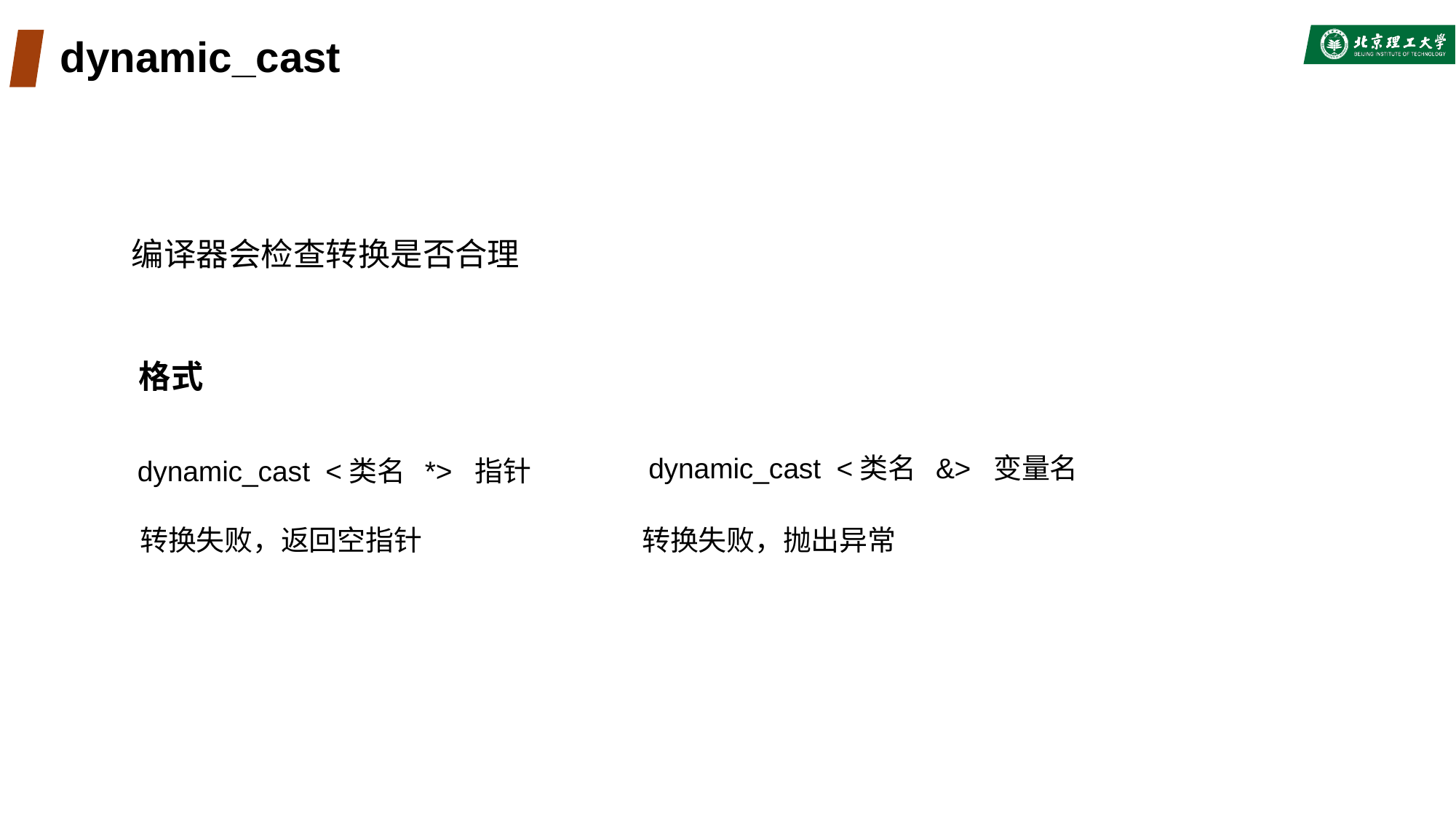

# dynamic_cast
编译器会检查转换是否合理
格式
dynamic_cast  <类名  &>  变量名
dynamic_cast  <类名  *>  指针
转换失败，返回空指针
转换失败，抛出异常